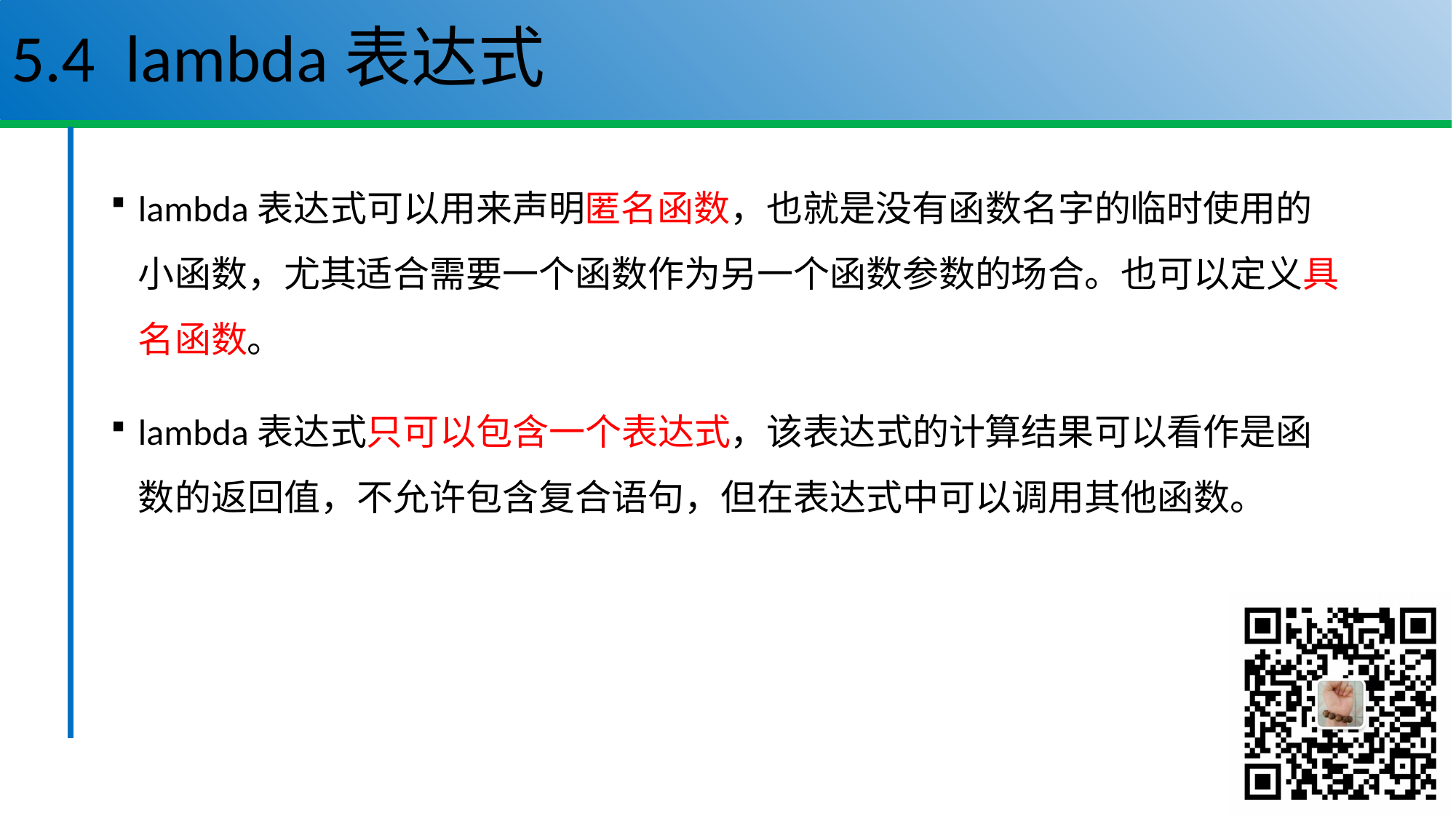

# 5.4  lambda表达式
lambda表达式可以用来声明匿名函数，也就是没有函数名字的临时使用的小函数，尤其适合需要一个函数作为另一个函数参数的场合。也可以定义具名函数。
lambda表达式只可以包含一个表达式，该表达式的计算结果可以看作是函数的返回值，不允许包含复合语句，但在表达式中可以调用其他函数。
57